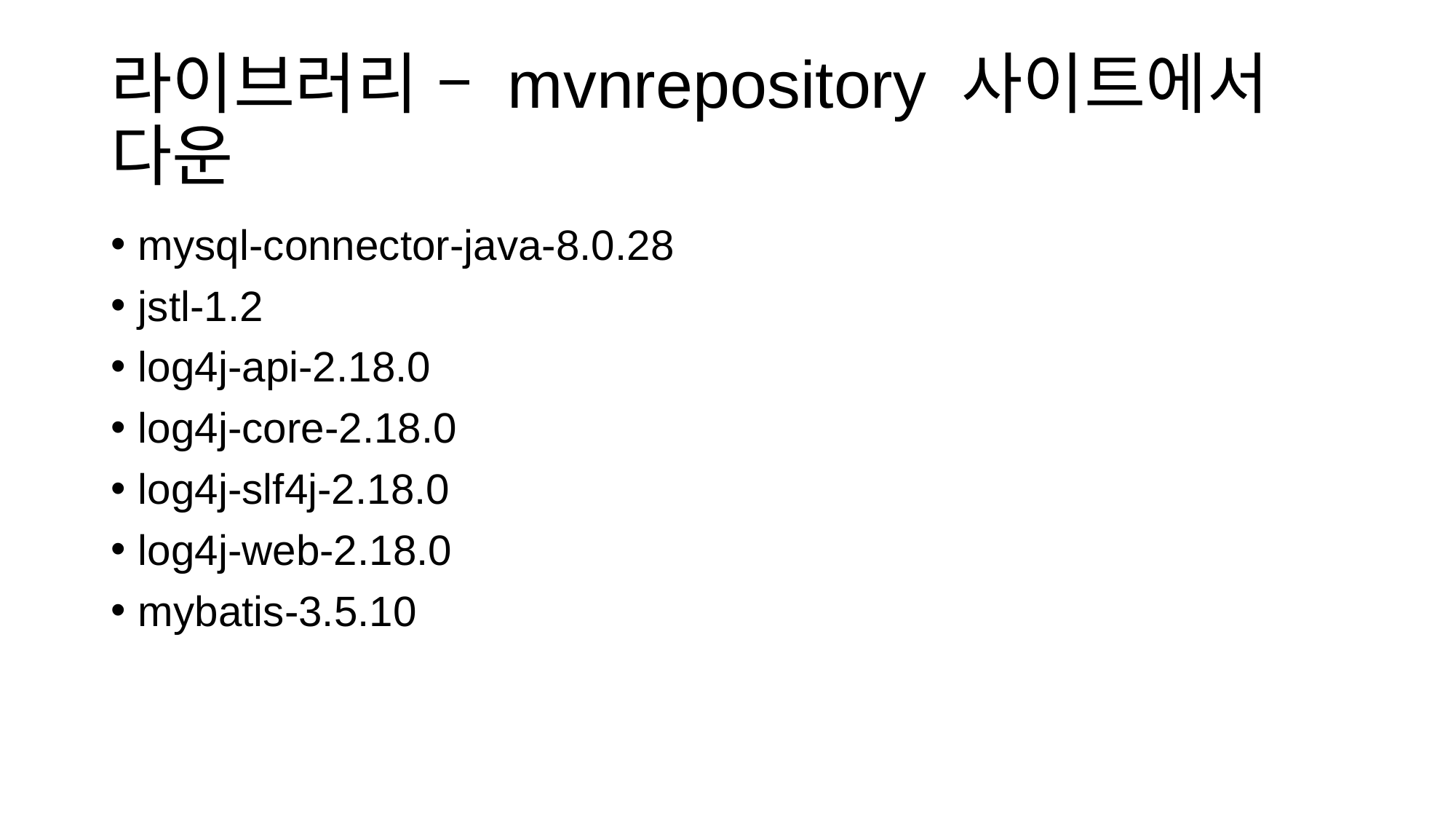

# 라이브러리 – mvnrepository 사이트에서 다운
mysql-connector-java-8.0.28
jstl-1.2
log4j-api-2.18.0
log4j-core-2.18.0
log4j-slf4j-2.18.0
log4j-web-2.18.0
mybatis-3.5.10